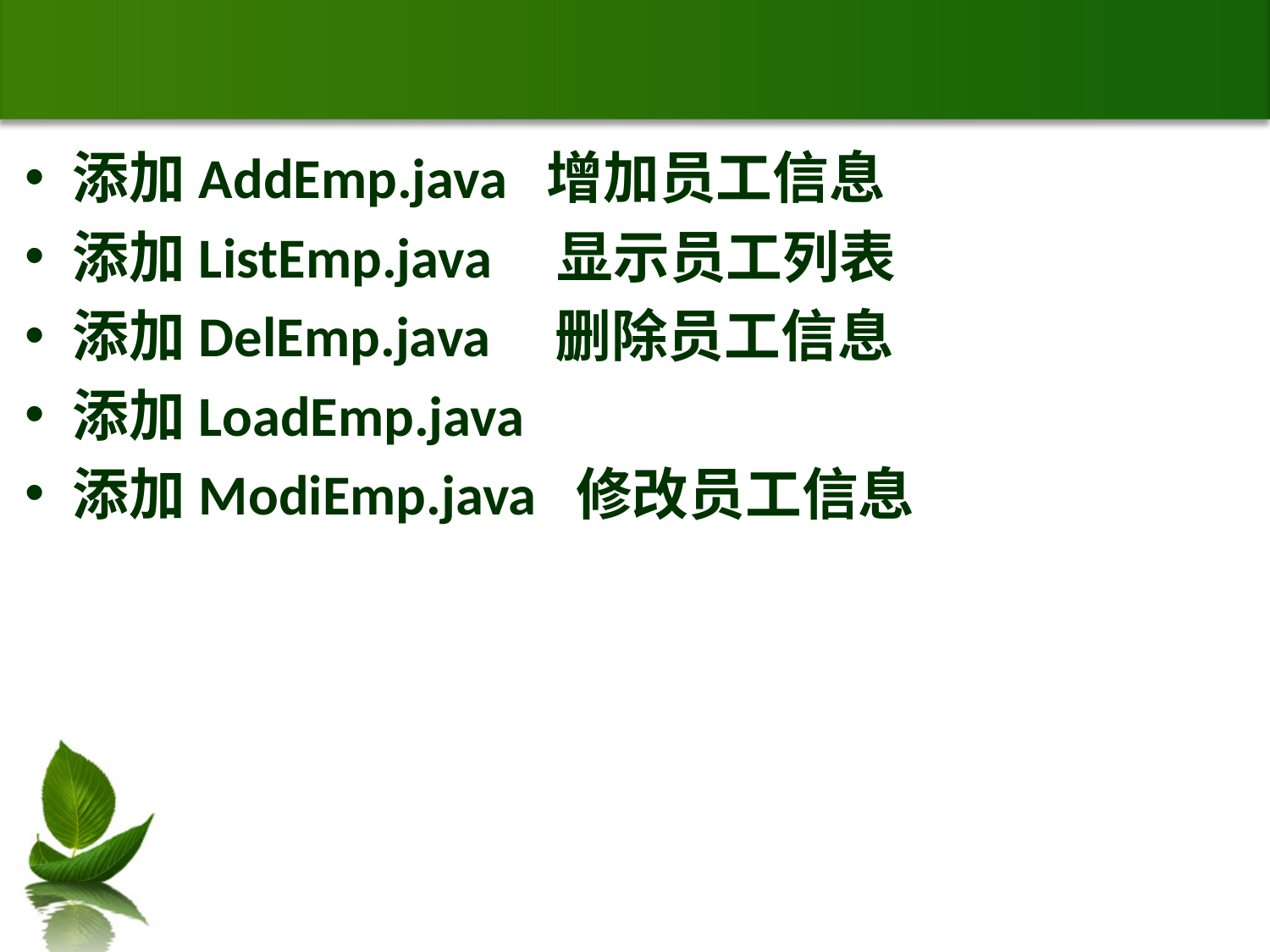

#
添加AddEmp.java  增加员工信息
添加ListEmp.java    显示员工列表
添加DelEmp.java    删除员工信息
添加LoadEmp.java
添加ModiEmp.java  修改员工信息